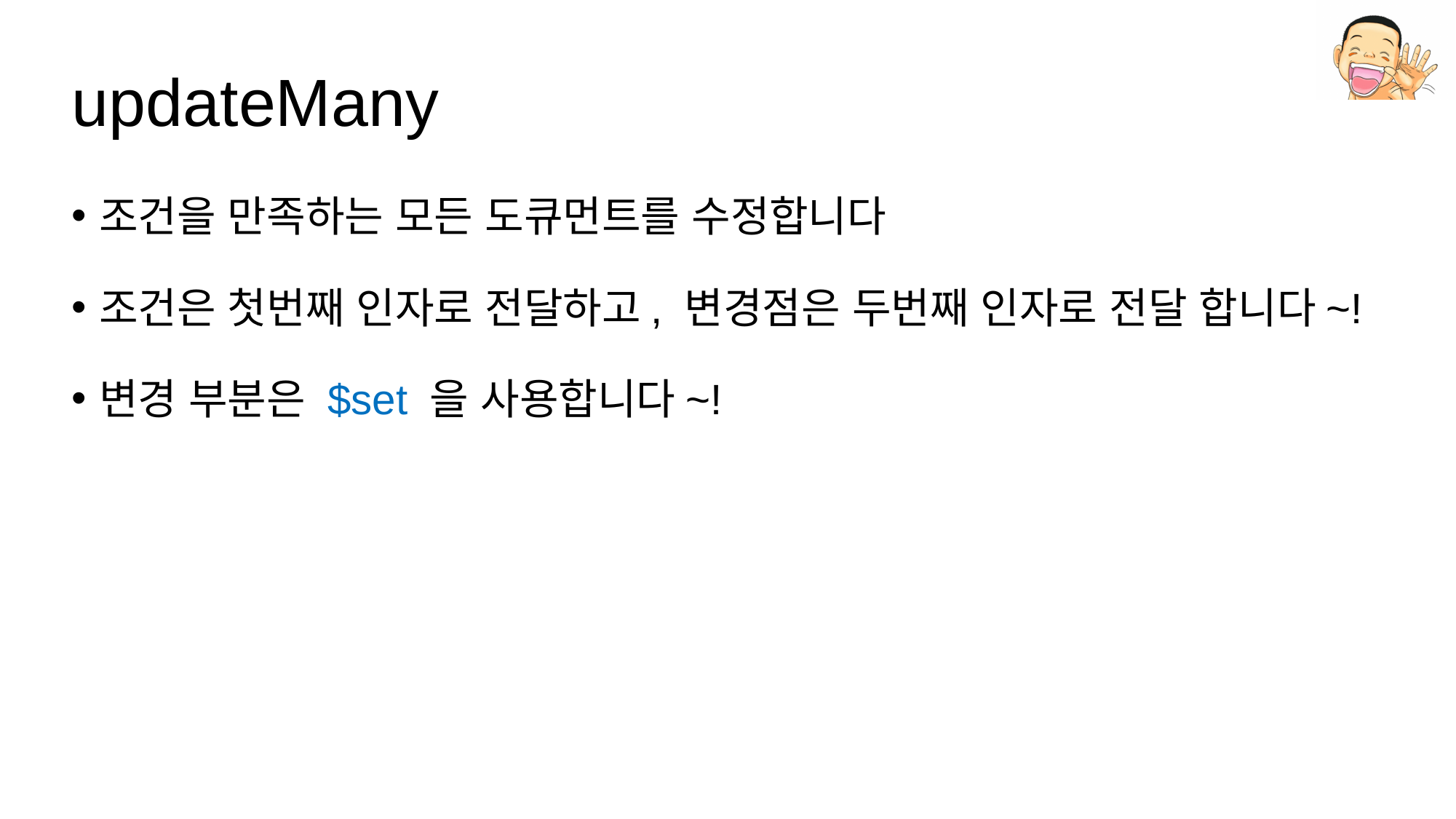

# updateMany
조건을 만족하는 모든 도큐먼트를 수정합니다
조건은 첫번째 인자로 전달하고, 변경점은 두번째 인자로 전달 합니다~!
변경 부분은 $set 을 사용합니다~!